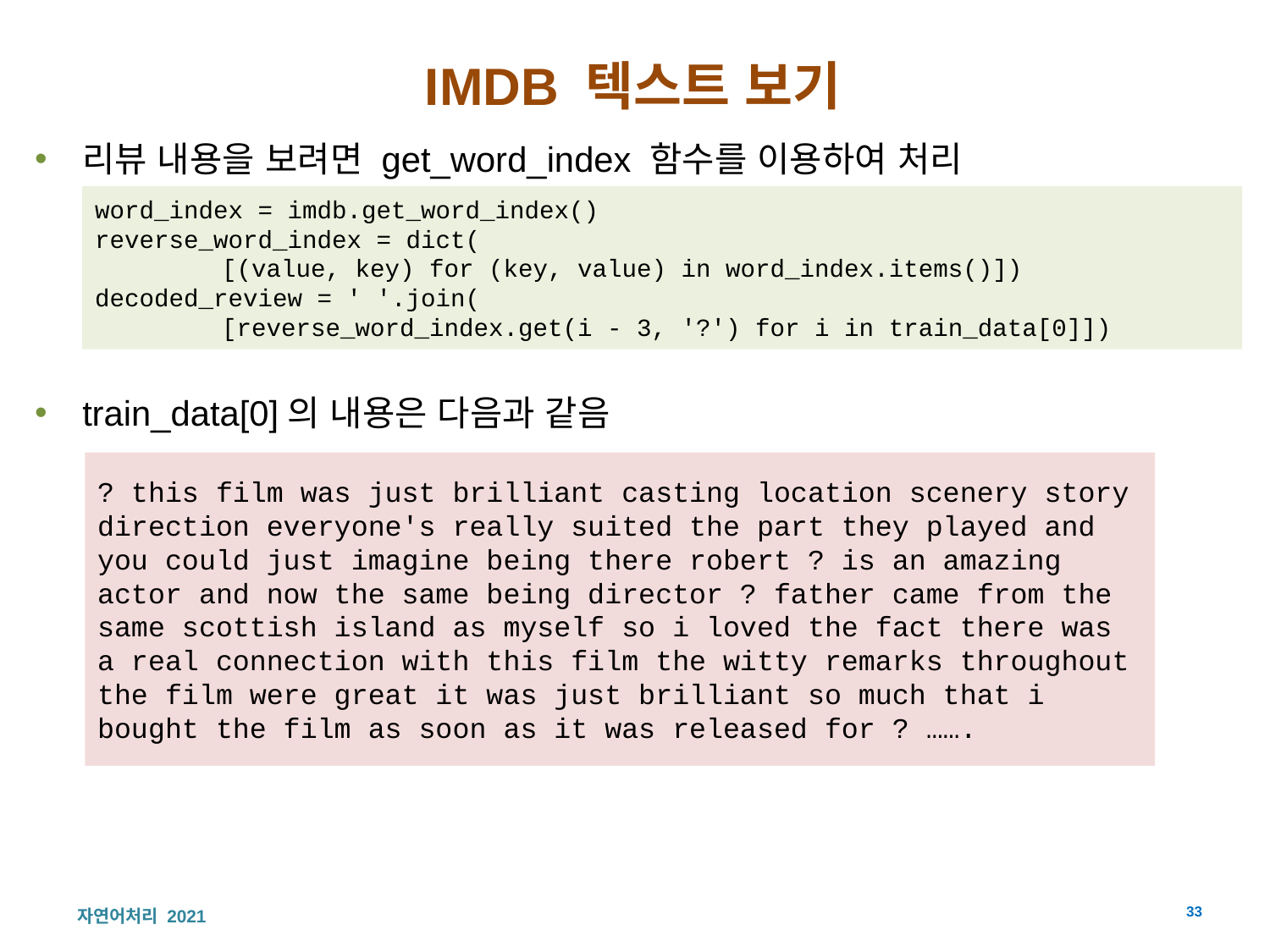

# IMDB 텍스트 보기
리뷰 내용을 보려면 get_word_index 함수를 이용하여 처리

train_data[0]의 내용은 다음과 같음
word_index = imdb.get_word_index()
reverse_word_index = dict(
	[(value, key) for (key, value) in word_index.items()]) decoded_review = ' '.join(
	[reverse_word_index.get(i - 3, '?') for i in train_data[0]])
? this film was just brilliant casting location scenery story direction everyone's really suited the part they played and you could just imagine being there robert ? is an amazing actor and now the same being director ? father came from the same scottish island as myself so i loved the fact there was a real connection with this film the witty remarks throughout the film were great it was just brilliant so much that i bought the film as soon as it was released for ? …….